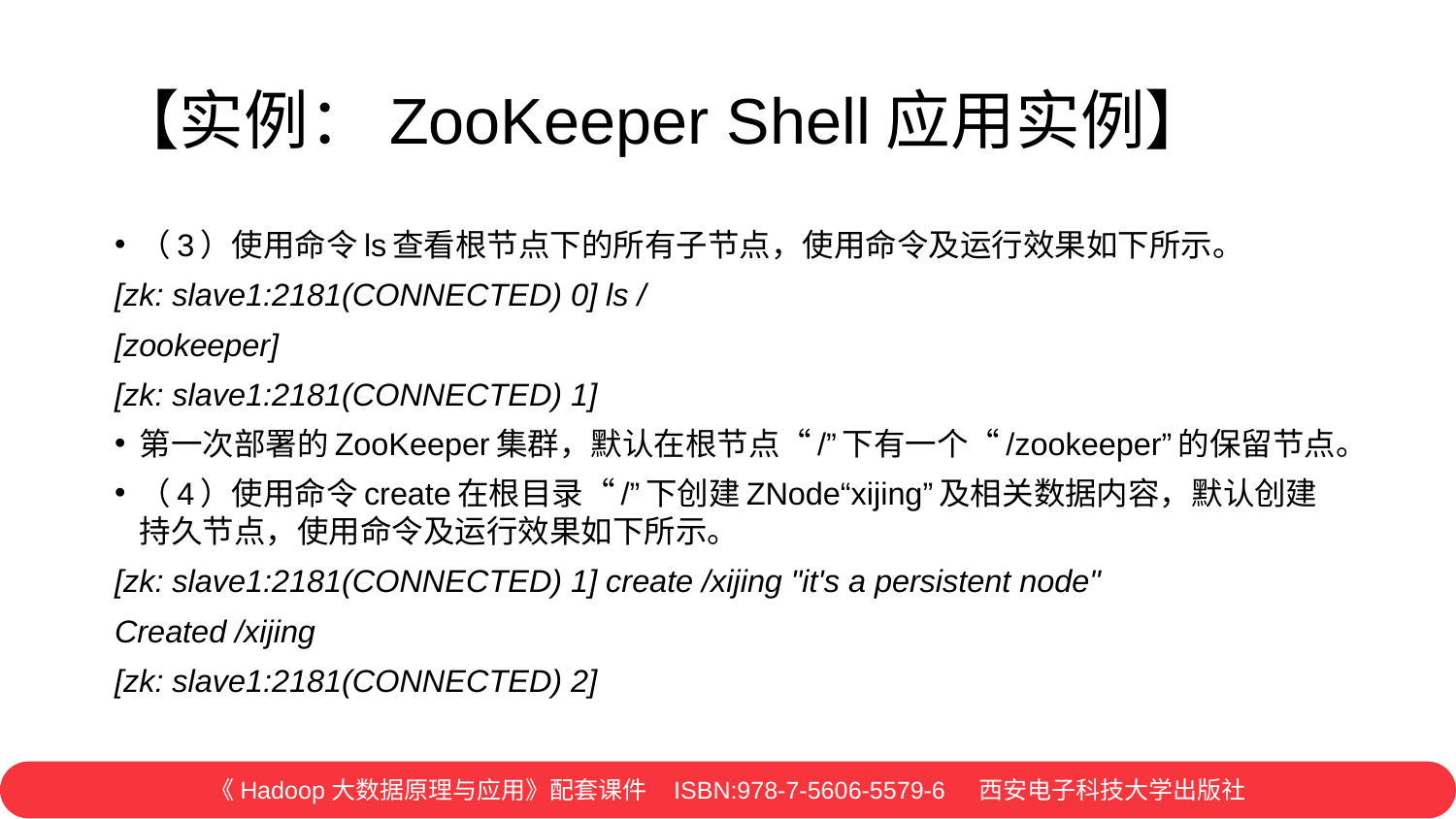

# 【实例：ZooKeeper Shell应用实例】
（3）使用命令ls查看根节点下的所有子节点，使用命令及运行效果如下所示。
[zk: slave1:2181(CONNECTED) 0] ls /
[zookeeper]
[zk: slave1:2181(CONNECTED) 1]
第一次部署的ZooKeeper集群，默认在根节点“/”下有一个“/zookeeper”的保留节点。
（4）使用命令create在根目录“/”下创建ZNode“xijing”及相关数据内容，默认创建持久节点，使用命令及运行效果如下所示。
[zk: slave1:2181(CONNECTED) 1] create /xijing "it's a persistent node"
Created /xijing
[zk: slave1:2181(CONNECTED) 2]